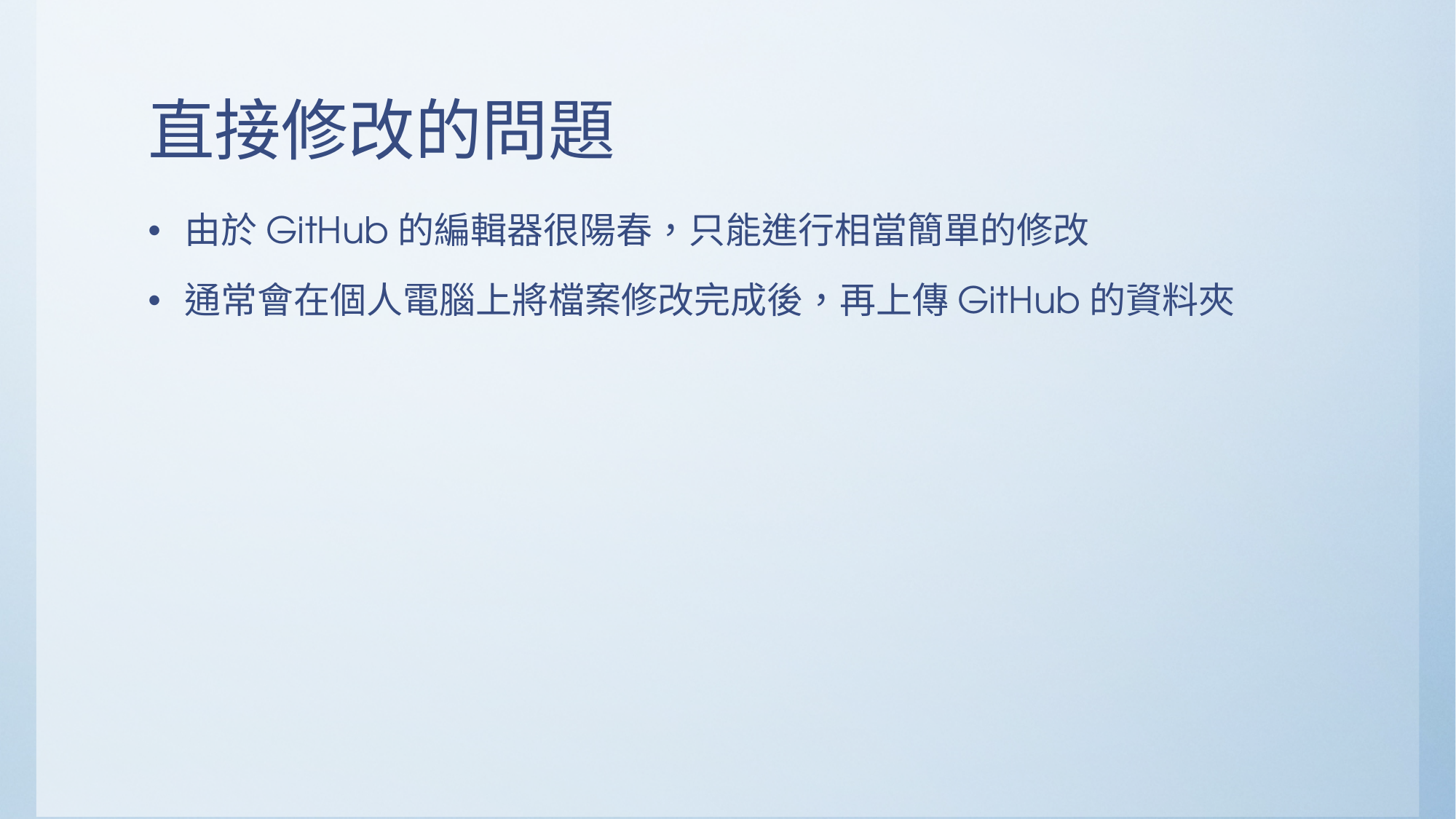

# 直接修改的問題
由於GitHub的編輯器很陽春，只能進行相當簡單的修改
通常會在個人電腦上將檔案修改完成後，再上傳GitHub的資料夾